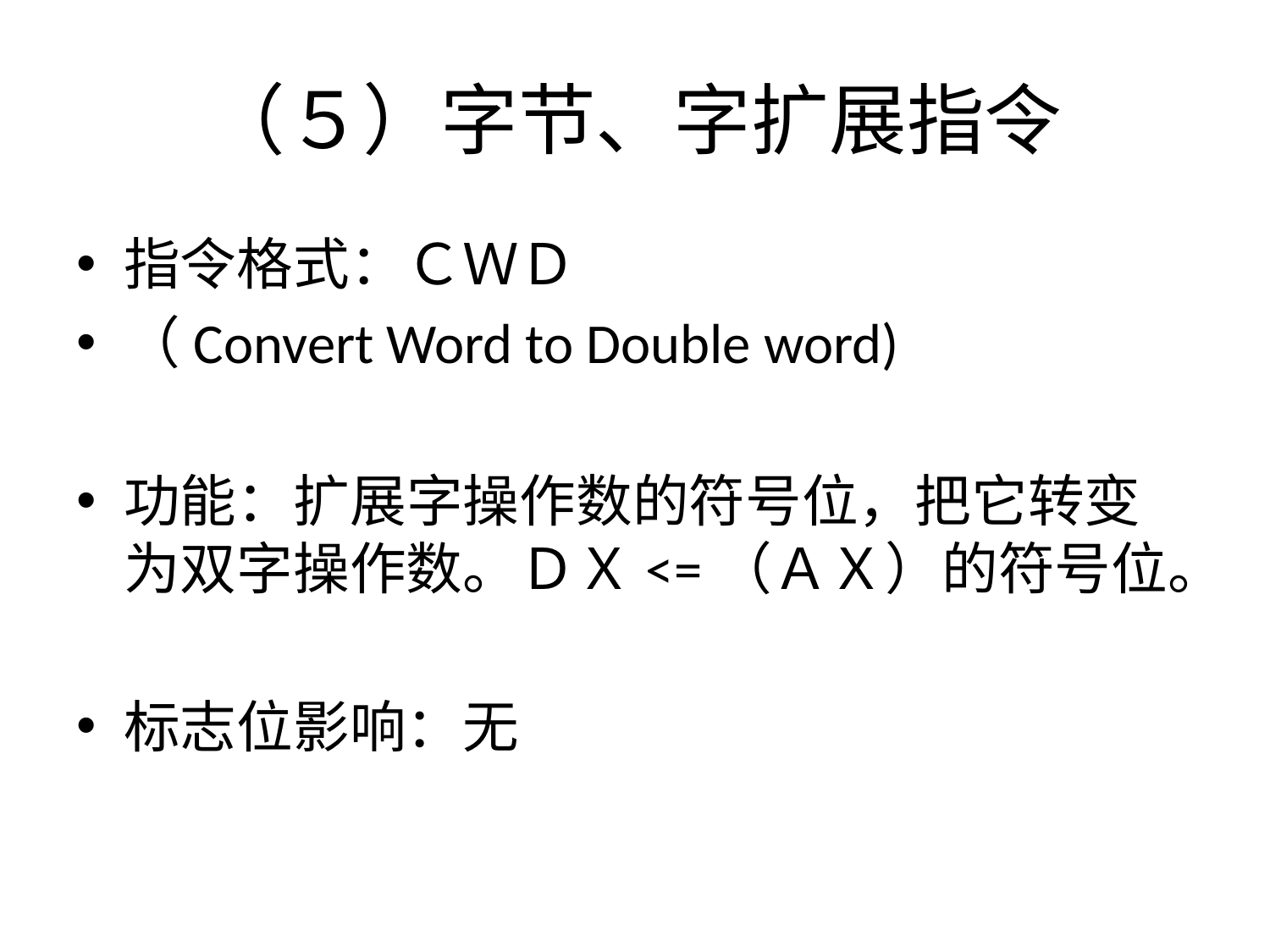

# （５）字节、字扩展指令
指令格式：ＣＷＤ
（Convert Word to Double word)

功能：扩展字操作数的符号位，把它转变为双字操作数。ＤＸ<=（ＡＸ）的符号位。

标志位影响：无